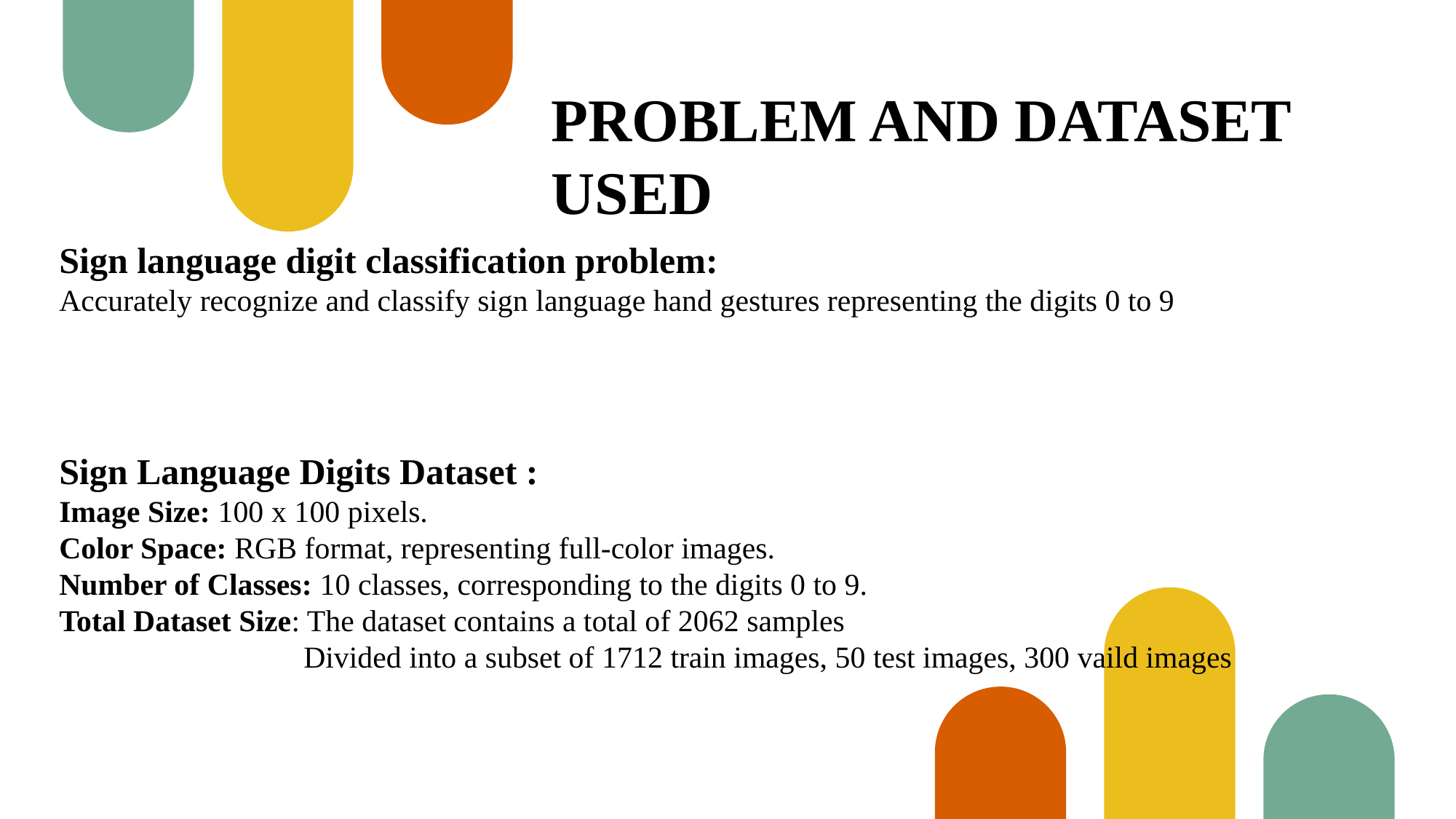

Problem and dataset used

Sign language digit classification problem:
Accurately recognize and classify sign language hand gestures representing the digits 0 to 9

Sign Language Digits Dataset :
Image Size: 100 x 100 pixels.
Color Space: RGB format, representing full-color images.
Number of Classes: 10 classes, corresponding to the digits 0 to 9.
Total Dataset Size: The dataset contains a total of 2062 samples
                                Divided into a subset of 1712 train images, 50 test images, 300 vaild images

01
课程导入
Lorem ipsum dolor sit amet, consectetuer adipiscing elit.